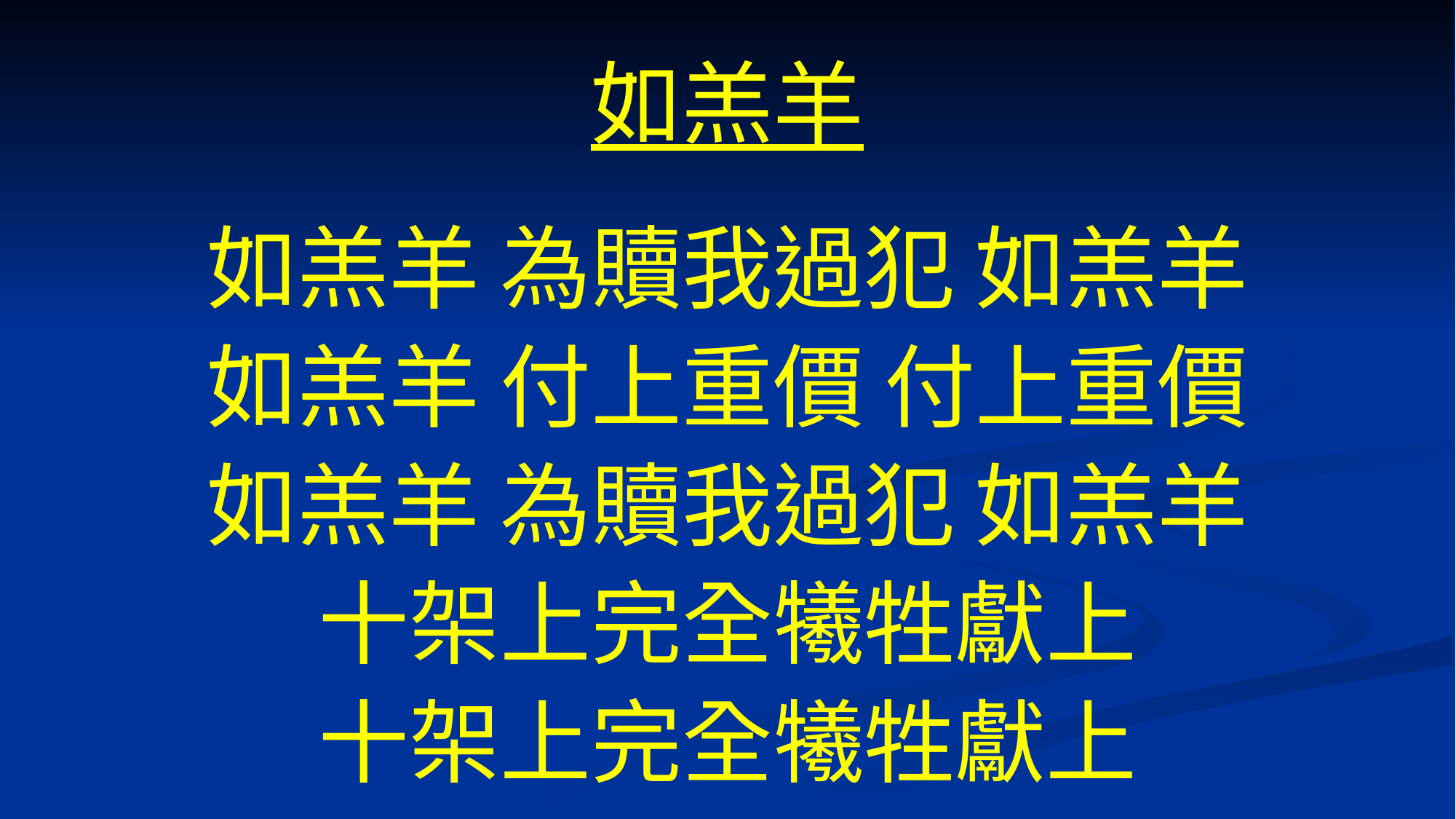

# 如羔羊
如羔羊 為贖我過犯 如羔羊
如羔羊 付上重價 付上重價
如羔羊 為贖我過犯 如羔羊
十架上完全犧牲獻上
十架上完全犧牲獻上